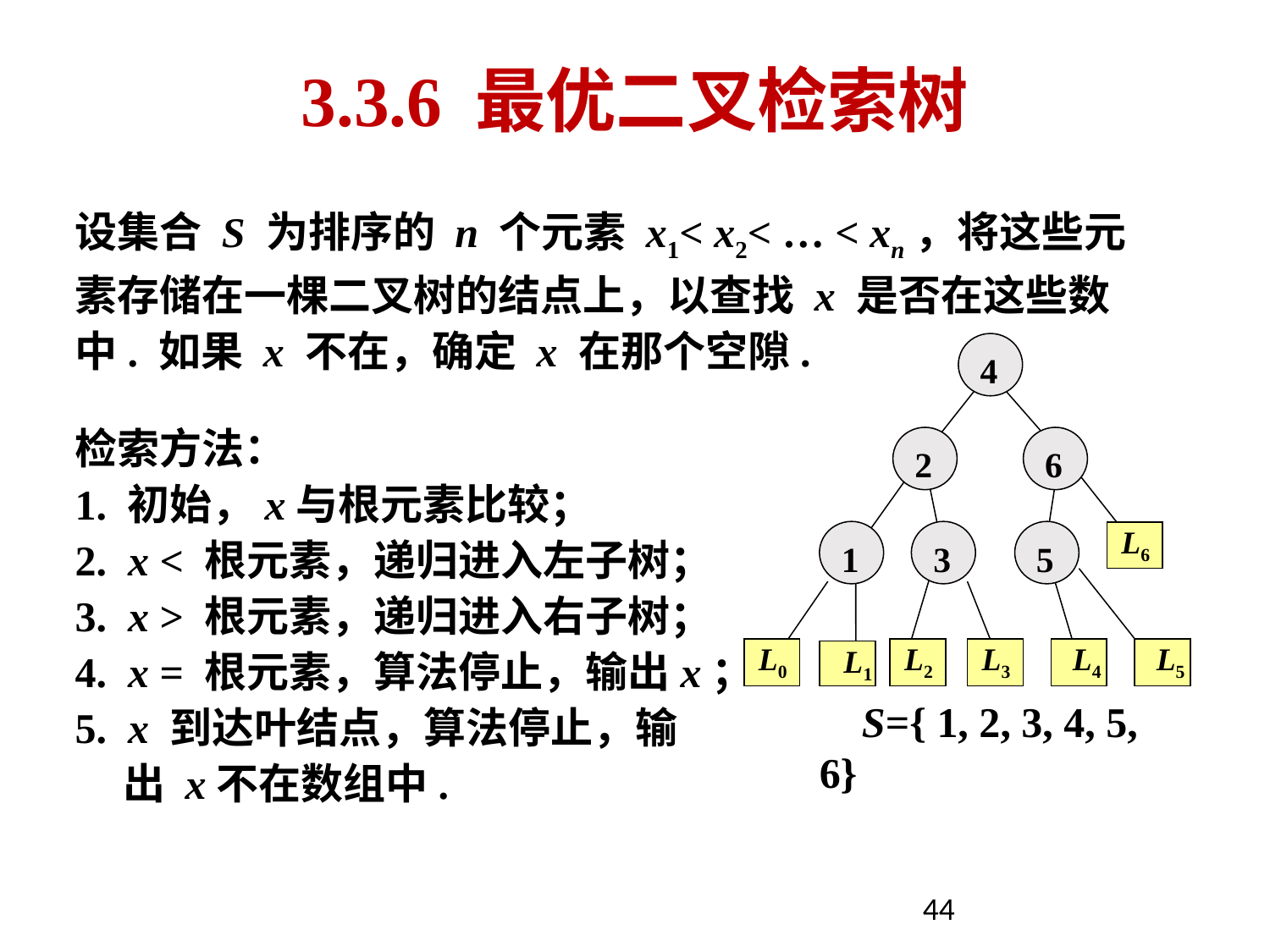

# 3.3.6 最优二叉检索树
设集合 S 为排序的 n 个元素 x1< x2< … < xn，将这些元素存储在一棵二叉树的结点上，以查找 x 是否在这些数中. 如果 x 不在，确定 x 在那个空隙.
检索方法：
1. 初始，x与根元素比较；
2.  x < 根元素，递归进入左子树；
3.  x > 根元素，递归进入右子树；
4.  x = 根元素，算法停止，输出x；
5.  x 到达叶结点，算法停止，输
    出 x不在数组中.

4
2
 6
1
3
 5
  L6
  L0
  L2
  L3
   L4
   L5
   L1

S={ 1, 2, 3, 4, 5, 6}
44